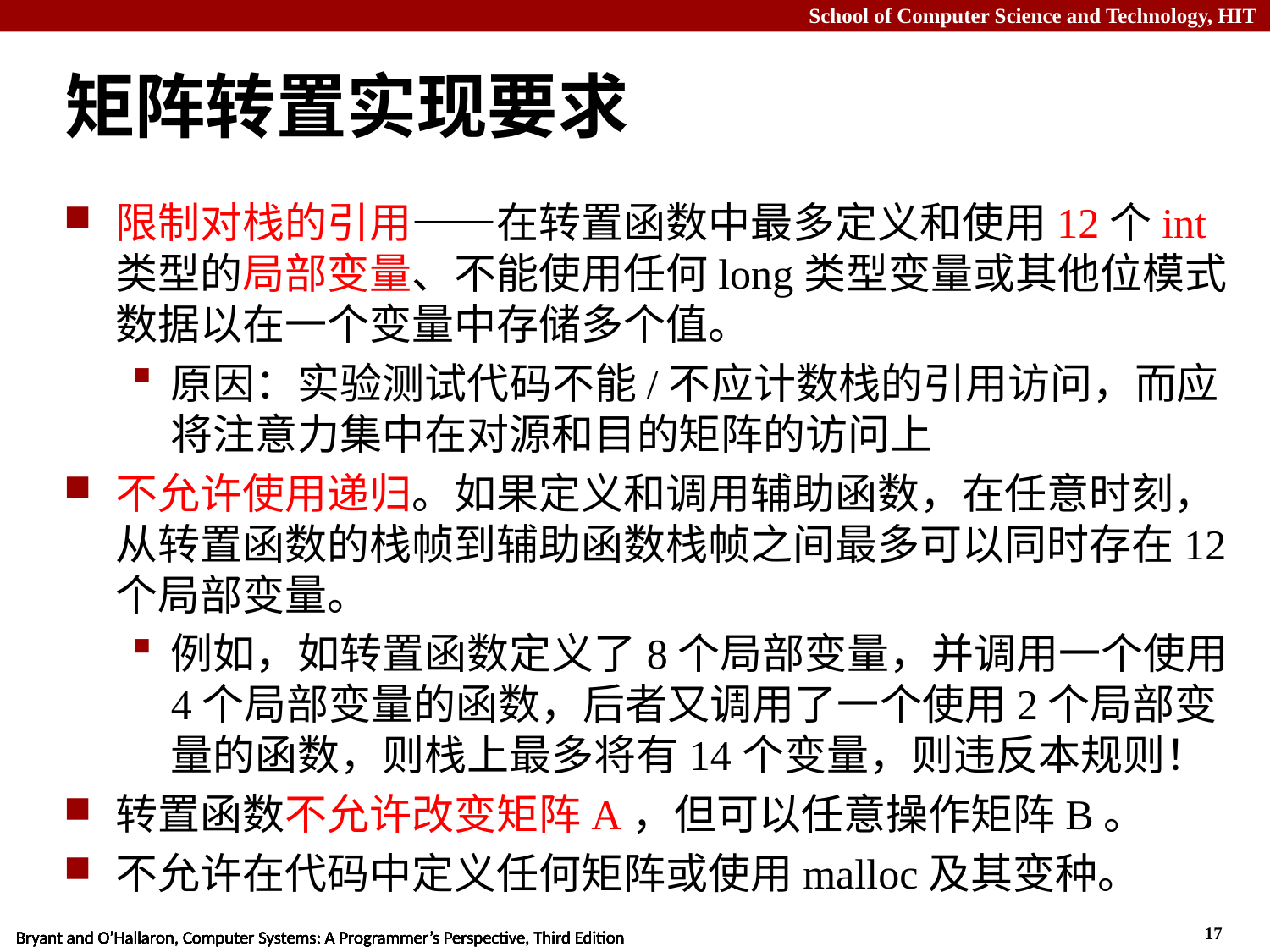

# 矩阵转置实现要求
限制对栈的引用——在转置函数中最多定义和使用12个int类型的局部变量、不能使用任何long类型变量或其他位模式数据以在一个变量中存储多个值。
原因：实验测试代码不能/不应计数栈的引用访问，而应将注意力集中在对源和目的矩阵的访问上
不允许使用递归。如果定义和调用辅助函数，在任意时刻，从转置函数的栈帧到辅助函数栈帧之间最多可以同时存在12个局部变量。
例如，如转置函数定义了8个局部变量，并调用一个使用4个局部变量的函数，后者又调用了一个使用2个局部变量的函数，则栈上最多将有14个变量，则违反本规则！
转置函数不允许改变矩阵A，但可以任意操作矩阵B。
不允许在代码中定义任何矩阵或使用malloc及其变种。